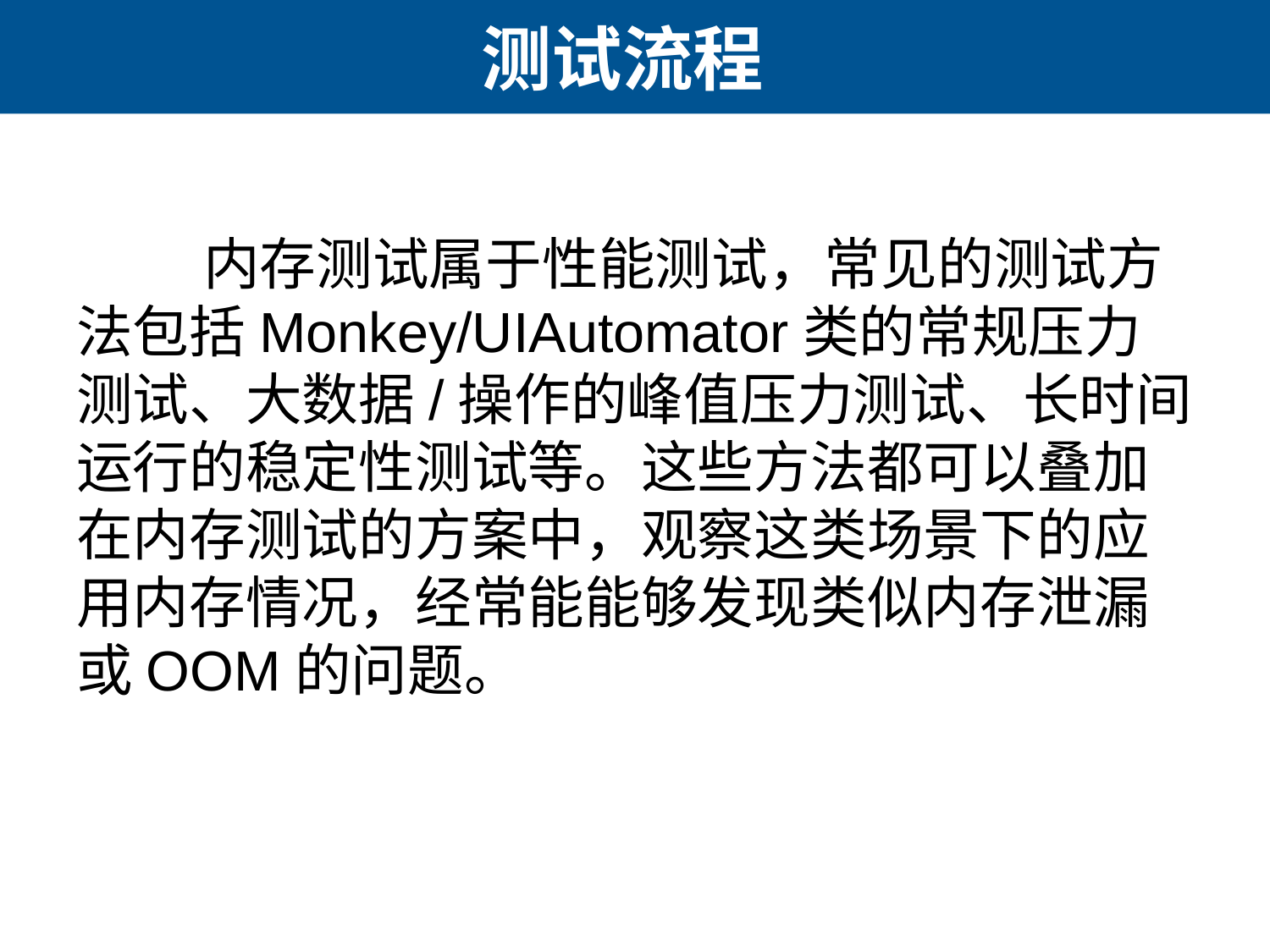

# 测试流程
	内存测试属于性能测试，常见的测试方法包括Monkey/UIAutomator类的常规压力测试、大数据/操作的峰值压力测试、长时间运行的稳定性测试等。这些方法都可以叠加在内存测试的方案中，观察这类场景下的应用内存情况，经常能能够发现类似内存泄漏或OOM的问题。